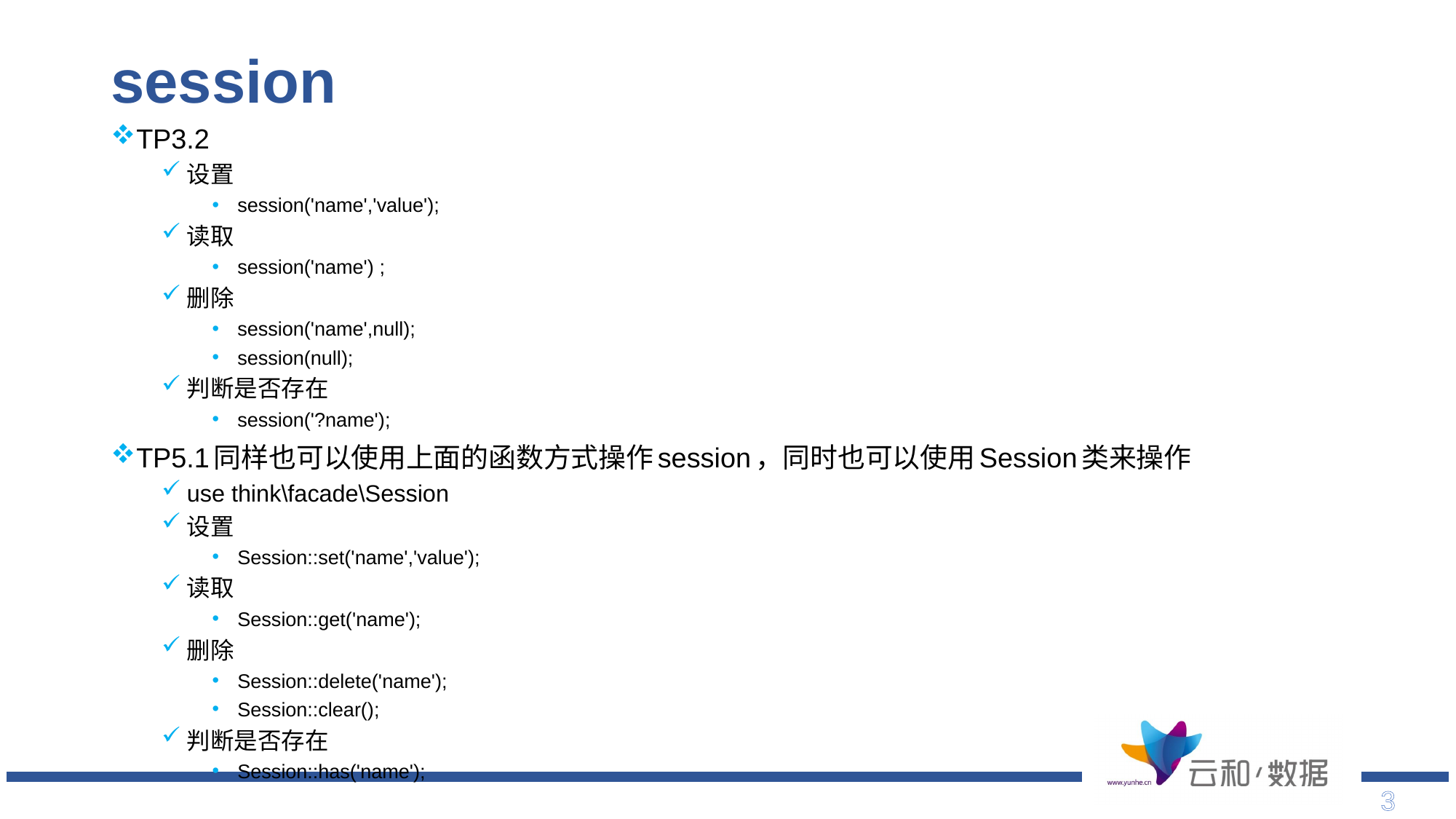

# session
TP3.2
设置
session('name','value');
读取
session('name') ;
删除
session('name',null);
session(null);
判断是否存在
session('?name');
TP5.1同样也可以使用上面的函数方式操作session，同时也可以使用Session类来操作
use think\facade\Session
设置
Session::set('name','value');
读取
Session::get('name');
删除
Session::delete('name');
Session::clear();
判断是否存在
Session::has('name');